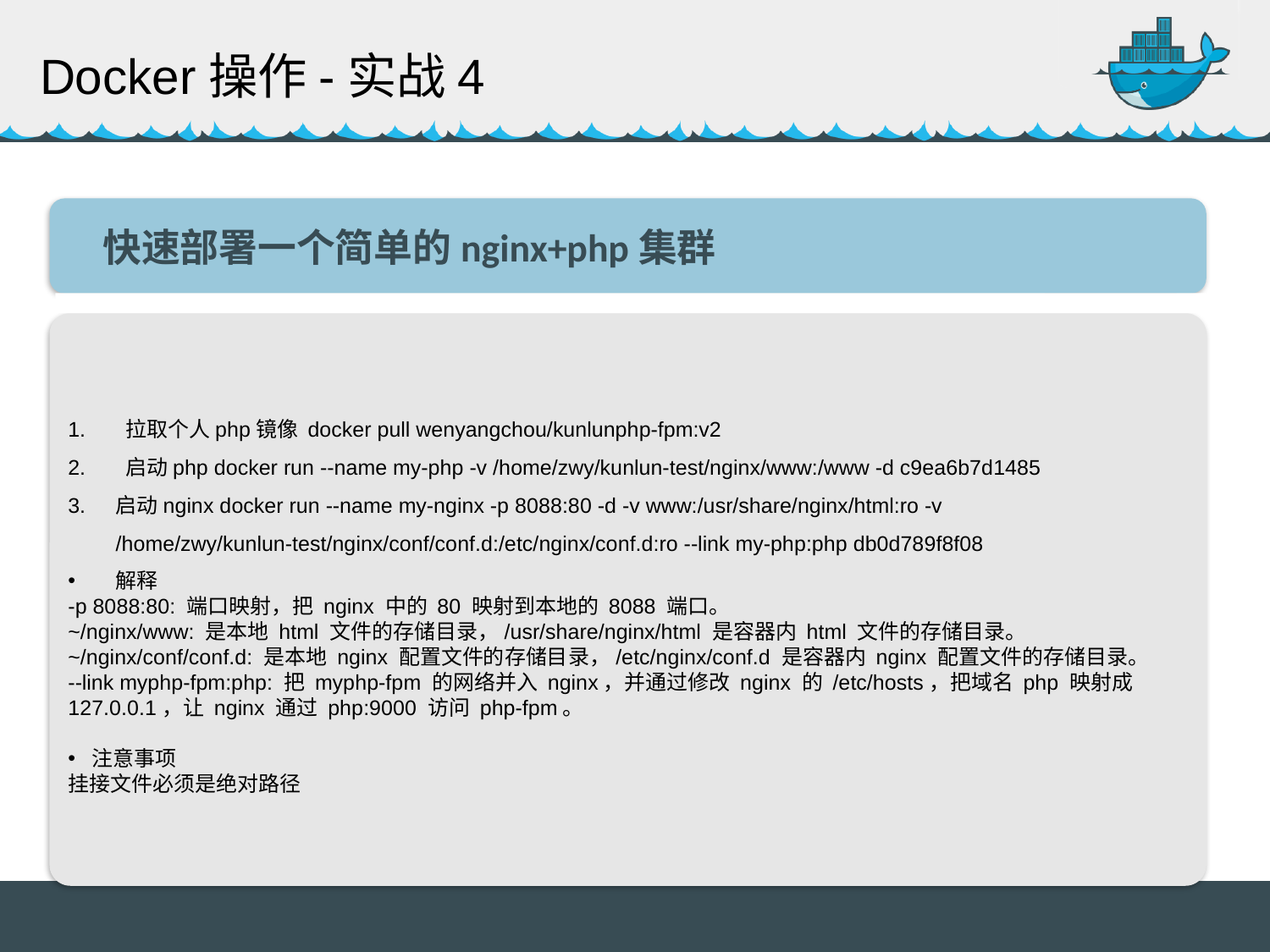

Docker操作-实战4

 拉取个人php镜像 docker pull wenyangchou/kunlunphp-fpm:v2
 启动php docker run --name my-php -v /home/zwy/kunlun-test/nginx/www:/www -d c9ea6b7d1485
启动nginx docker run --name my-nginx -p 8088:80 -d -v www:/usr/share/nginx/html:ro -v /home/zwy/kunlun-test/nginx/conf/conf.d:/etc/nginx/conf.d:ro --link my-php:php db0d789f8f08
解释
-p 8088:80: 端口映射，把 nginx 中的 80 映射到本地的 8088 端口。
~/nginx/www: 是本地 html 文件的存储目录，/usr/share/nginx/html 是容器内 html 文件的存储目录。
~/nginx/conf/conf.d: 是本地 nginx 配置文件的存储目录，/etc/nginx/conf.d 是容器内 nginx 配置文件的存储目录。
--link myphp-fpm:php: 把 myphp-fpm 的网络并入 nginx，并通过修改 nginx 的 /etc/hosts，把域名 php 映射成 127.0.0.1，让 nginx 通过 php:9000 访问 php-fpm。

注意事项
挂接文件必须是绝对路径
快速部署一个简单的nginx+php集群